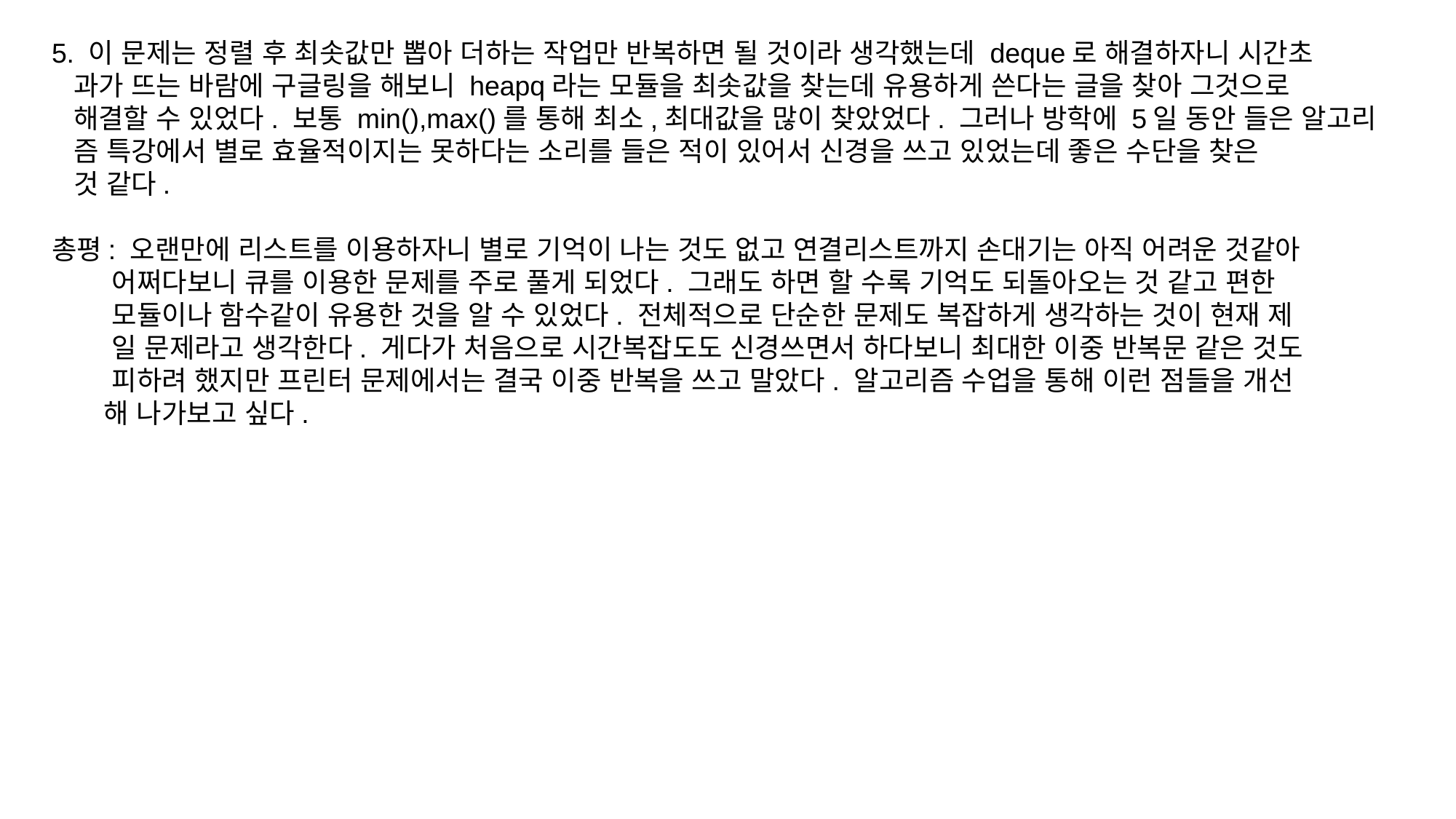

5. 이 문제는 정렬 후 최솟값만 뽑아 더하는 작업만 반복하면 될 것이라 생각했는데 deque로 해결하자니 시간초
  과가 뜨는 바람에 구글링을 해보니 heapq라는 모듈을 최솟값을 찾는데 유용하게 쓴다는 글을 찾아 그것으로
  해결할 수 있었다. 보통 min(),max()를 통해 최소,최대값을 많이 찾았었다. 그러나 방학에 5일 동안 들은 알고리
  즘 특강에서 별로 효율적이지는 못하다는 소리를 들은 적이 있어서 신경을 쓰고 있었는데 좋은 수단을 찾은
  것 같다.

총평: 오랜만에 리스트를 이용하자니 별로 기억이 나는 것도 없고 연결리스트까지 손대기는 아직 어려운 것같아
       어쩌다보니 큐를 이용한 문제를 주로 풀게 되었다. 그래도 하면 할 수록 기억도 되돌아오는 것 같고 편한
       모듈이나 함수같이 유용한 것을 알 수 있었다. 전체적으로 단순한 문제도 복잡하게 생각하는 것이 현재 제
       일 문제라고 생각한다. 게다가 처음으로 시간복잡도도 신경쓰면서 하다보니 최대한 이중 반복문 같은 것도
       피하려 했지만 프린터 문제에서는 결국 이중 반복을 쓰고 말았다. 알고리즘 수업을 통해 이런 점들을 개선
      해 나가보고 싶다.